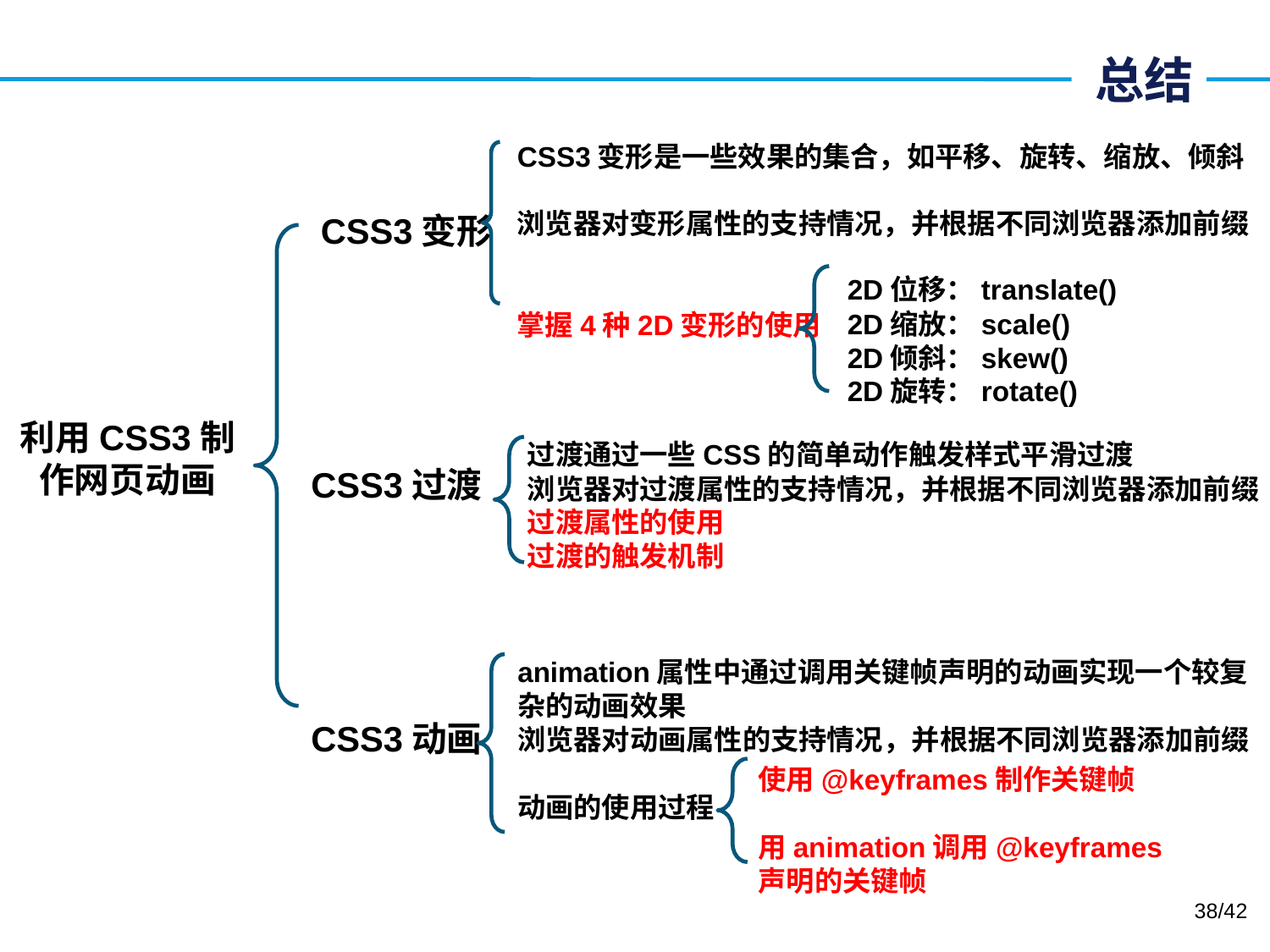

# 总结
CSS3变形是一些效果的集合，如平移、旋转、缩放、倾斜

浏览器对变形属性的支持情况，并根据不同浏览器添加前缀

掌握4种2D变形的使用

 CSS3变形

CSS3过渡

CSS3动画

2D位移：translate()
2D缩放：scale()
2D倾斜：skew()
2D旋转：rotate()
利用CSS3制作网页动画
过渡通过一些CSS的简单动作触发样式平滑过渡
浏览器对过渡属性的支持情况，并根据不同浏览器添加前缀
过渡属性的使用
过渡的触发机制

animation属性中通过调用关键帧声明的动画实现一个较复杂的动画效果
浏览器对动画属性的支持情况，并根据不同浏览器添加前缀

动画的使用过程

使用@keyframes制作关键帧

用animation调用@keyframes声明的关键帧

38/42